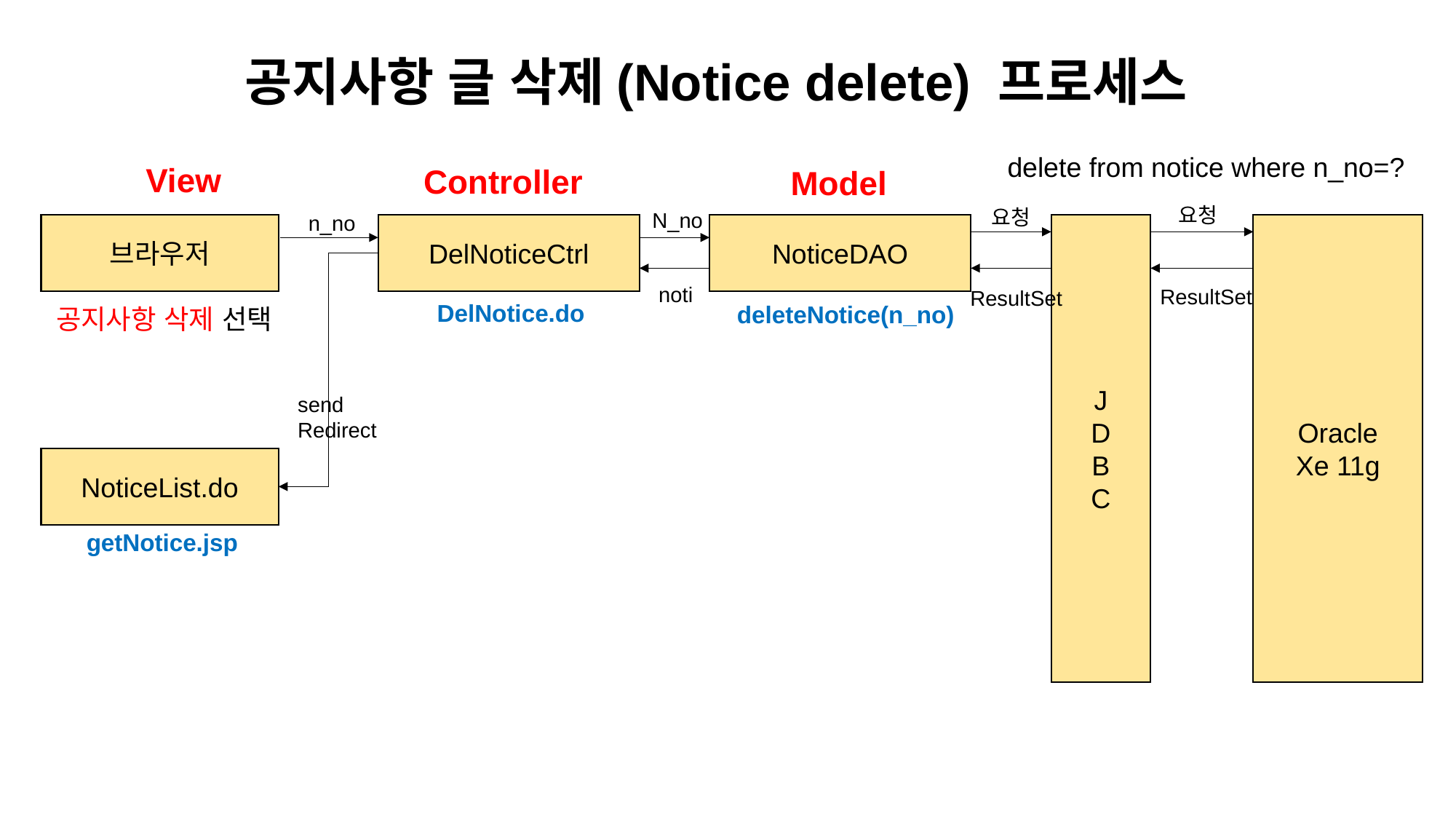

공지사항 글 삭제(Notice delete) 프로세스
delete from notice where n_no=?
View
Controller
Model
요청
요청
N_no
n_no
브라우저
DelNoticeCtrl
NoticeDAO
J
D
B
C
Oracle
Xe 11g
noti
ResultSet
ResultSet
DelNotice.do
deleteNotice(n_no)
공지사항 삭제 선택
send
Redirect
NoticeList.do
getNotice.jsp